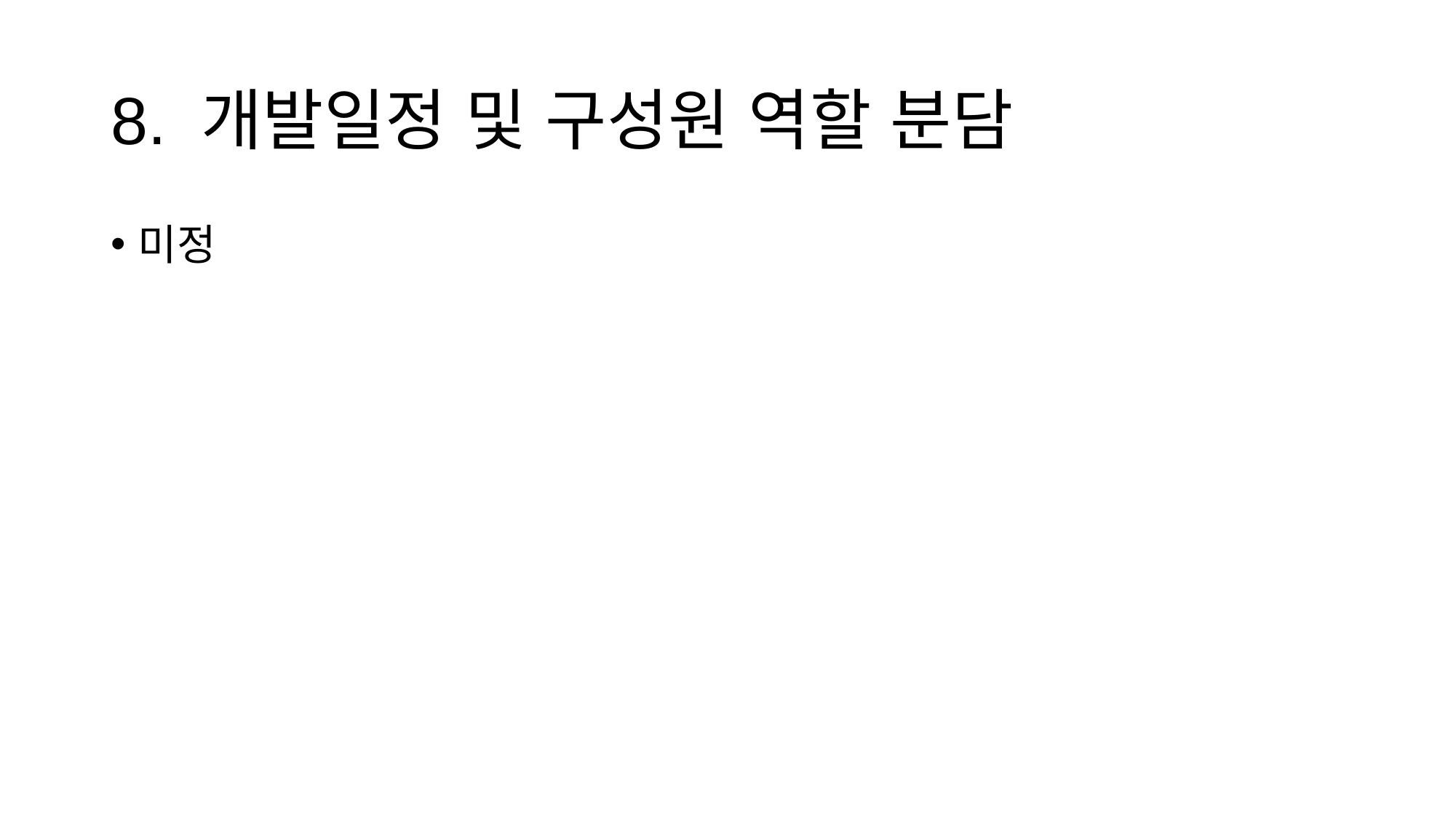

# 8. 개발일정 및 구성원 역할 분담
미정